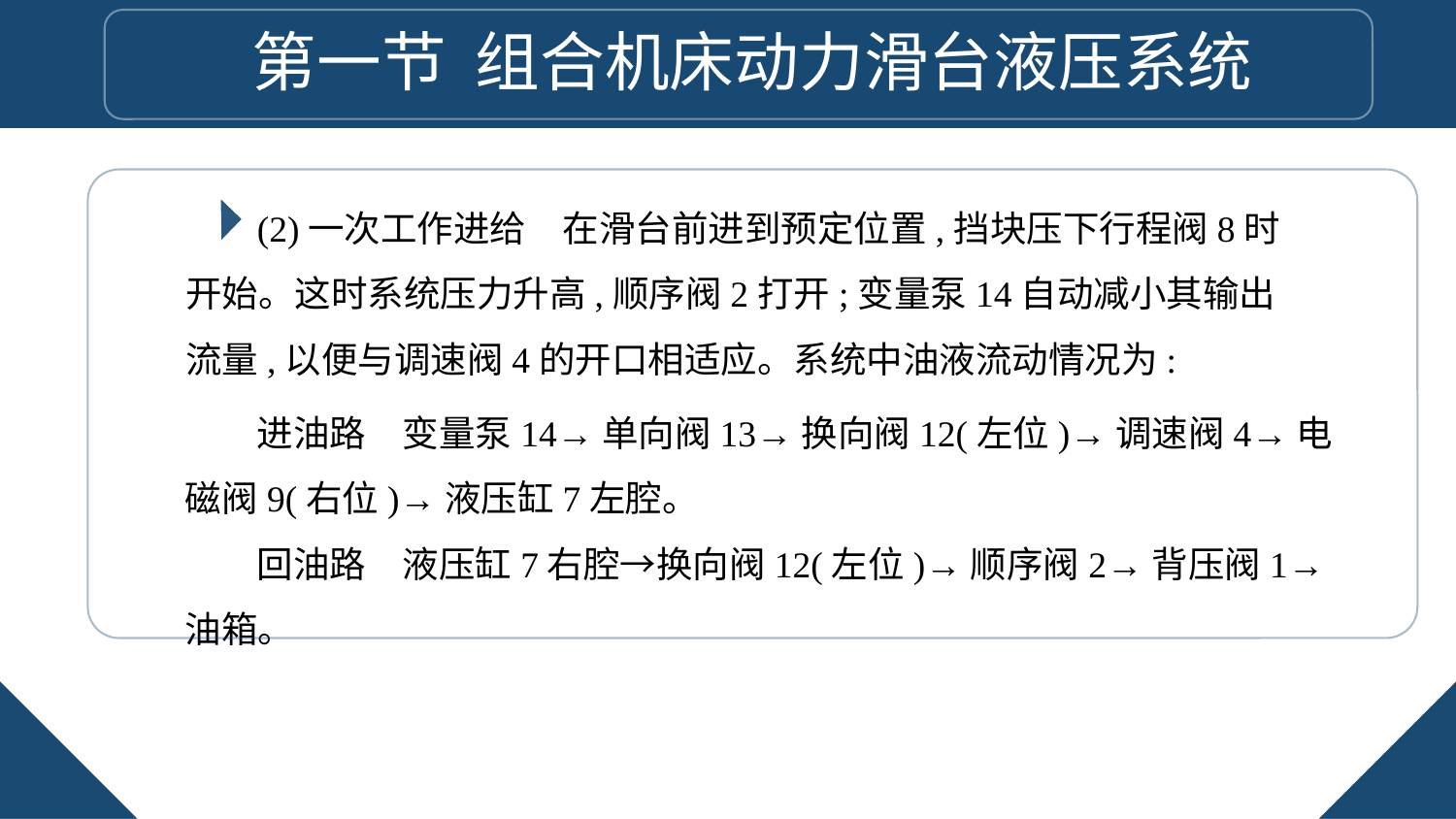

第一节  组合机床动力滑台液压系统

(2)一次工作进给　在滑台前进到预定位置,挡块压下行程阀8时开始。这时系统压力升高,顺序阀2打开;变量泵14自动减小其输出流量,以便与调速阀4的开口相适应。系统中油液流动情况为:

进油路　变量泵14→单向阀13→换向阀12(左位)→调速阀4→电磁阀9(右位)→液压缸7左腔。
回油路　液压缸7右腔→换向阀12(左位)→顺序阀2→背压阀1→油箱。